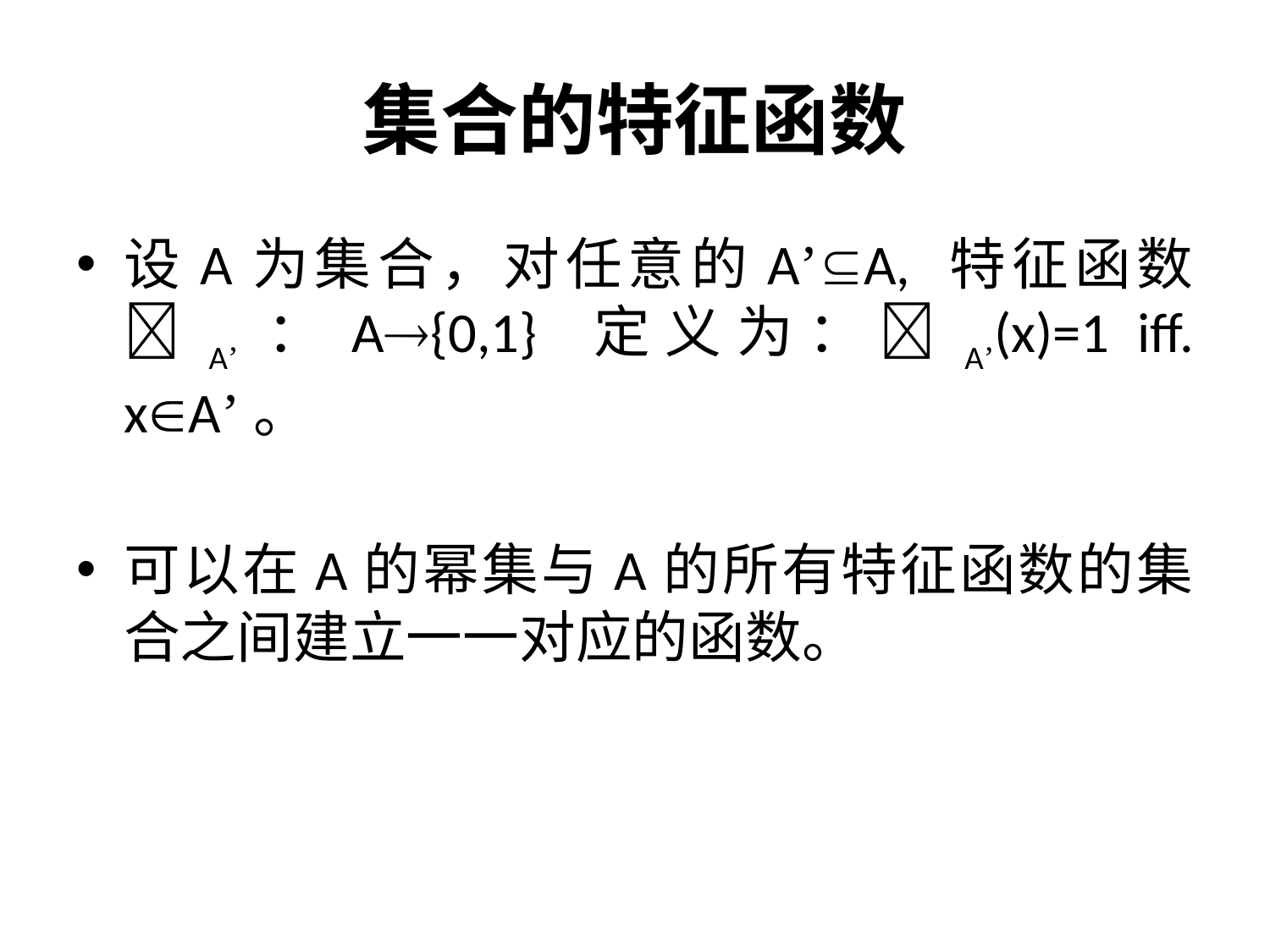

# 集合的特征函数
设A为集合，对任意的A’⊆A, 特征函数χA’：A→{0,1} 定义为：χA’(x)=1 iff. x∈A’。

可以在A的幂集与A的所有特征函数的集合之间建立一一对应的函数。